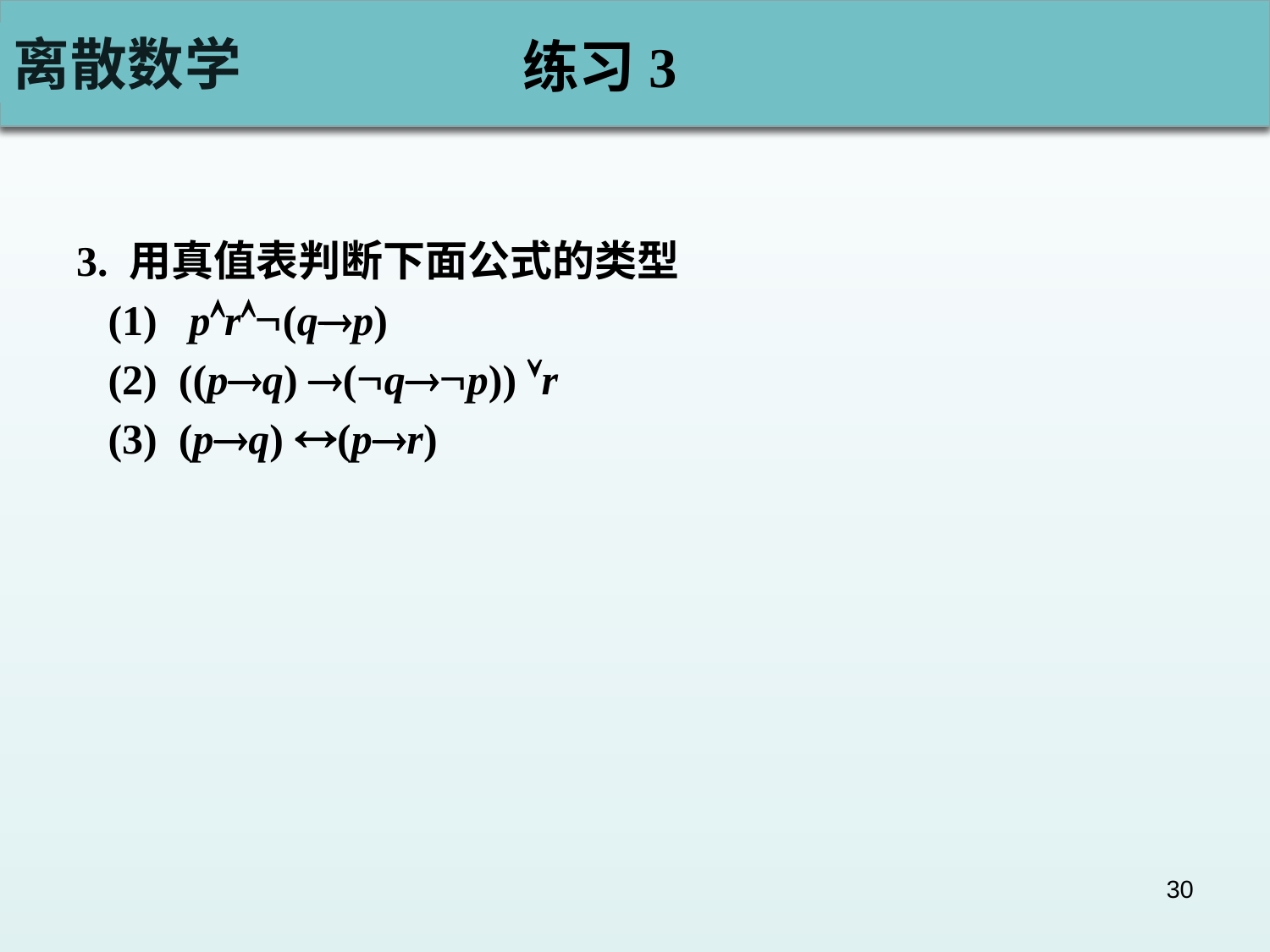

# 练习3
3. 用真值表判断下面公式的类型
   (1)   p∧r∧¬(q→p)
   (2)  ((p→q) →(¬q→¬p)) ∨r
   (3)  (p→q) ↔(p→r)
30